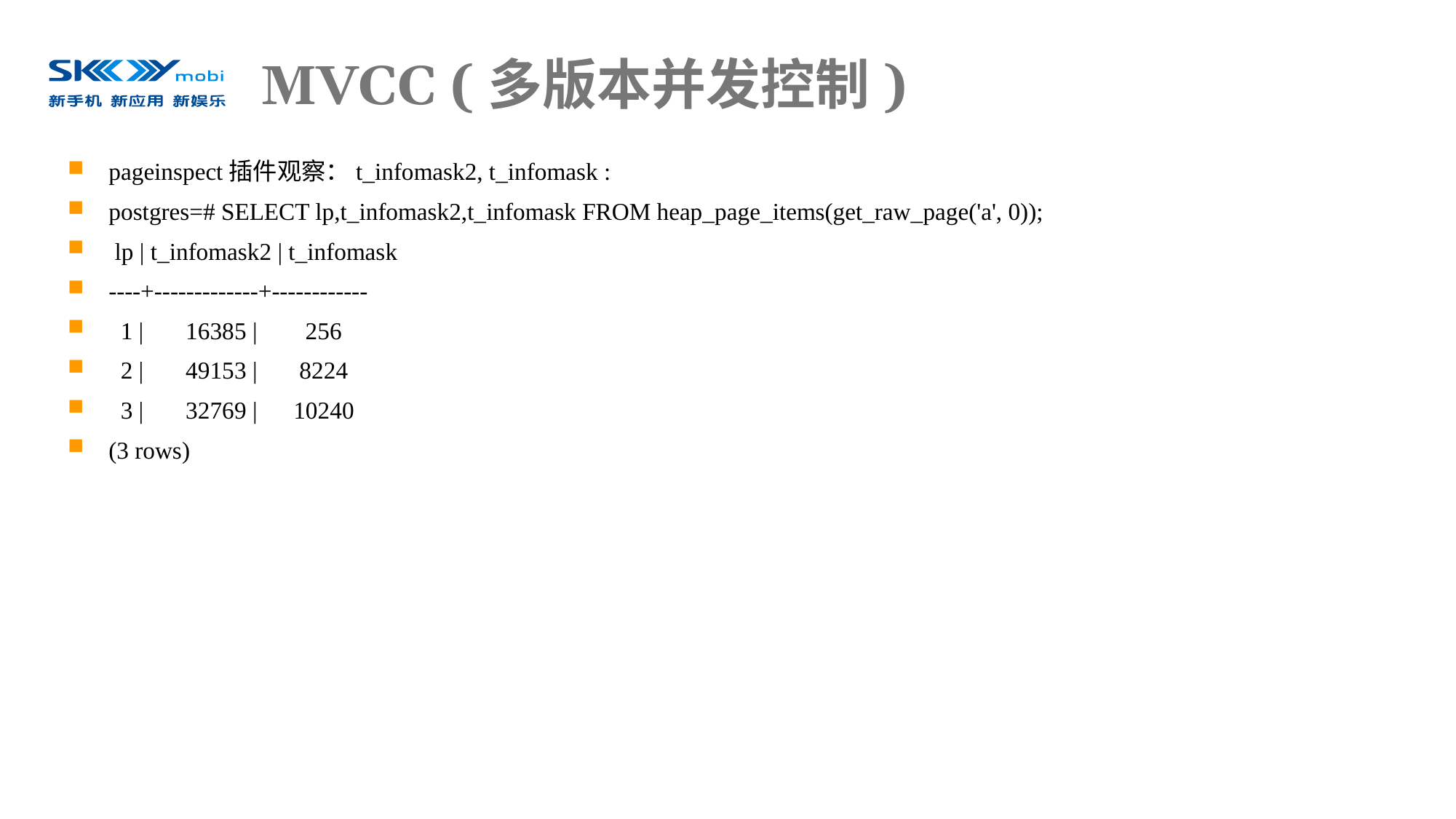

# MVCC (多版本并发控制)
pageinspect插件观察：t_infomask2, t_infomask :
postgres=# SELECT lp,t_infomask2,t_infomask FROM heap_page_items(get_raw_page('a', 0));
 lp | t_infomask2 | t_infomask
----+-------------+------------
  1 |       16385 |        256
  2 |       49153 |       8224
  3 |       32769 |      10240
(3 rows)